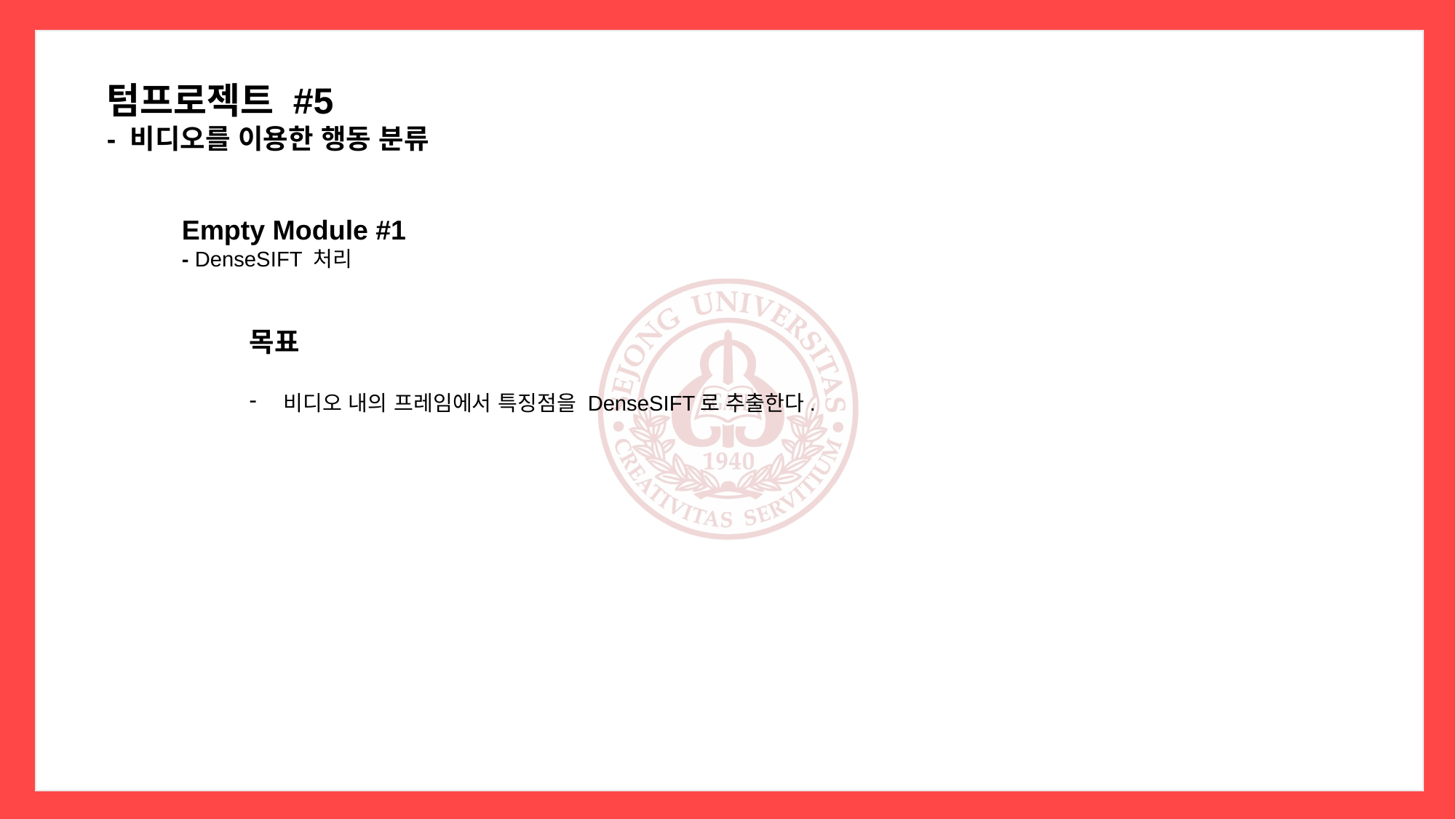

텀프로젝트 #5
- 비디오를 이용한 행동 분류
Empty Module #1
- DenseSIFT 처리

목표

비디오 내의 프레임에서 특징점을 DenseSIFT로 추출한다.